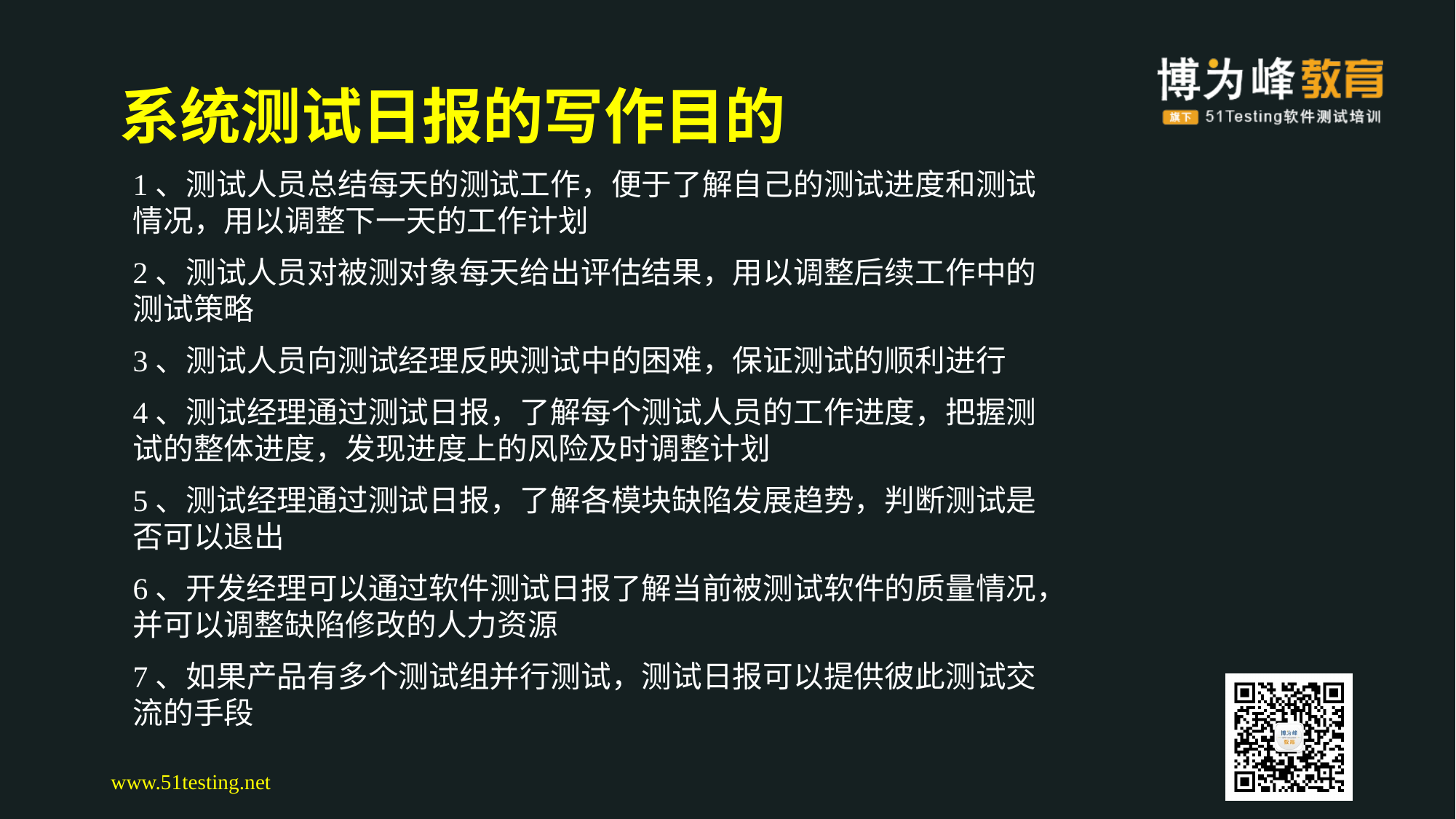

系统测试日报的写作目的
1、测试人员总结每天的测试工作，便于了解自己的测试进度和测试情况，用以调整下一天的工作计划
2、测试人员对被测对象每天给出评估结果，用以调整后续工作中的测试策略
3、测试人员向测试经理反映测试中的困难，保证测试的顺利进行
4、测试经理通过测试日报，了解每个测试人员的工作进度，把握测试的整体进度，发现进度上的风险及时调整计划
5、测试经理通过测试日报，了解各模块缺陷发展趋势，判断测试是否可以退出
6、开发经理可以通过软件测试日报了解当前被测试软件的质量情况，并可以调整缺陷修改的人力资源
7、如果产品有多个测试组并行测试，测试日报可以提供彼此测试交流的手段
www.51testing.net